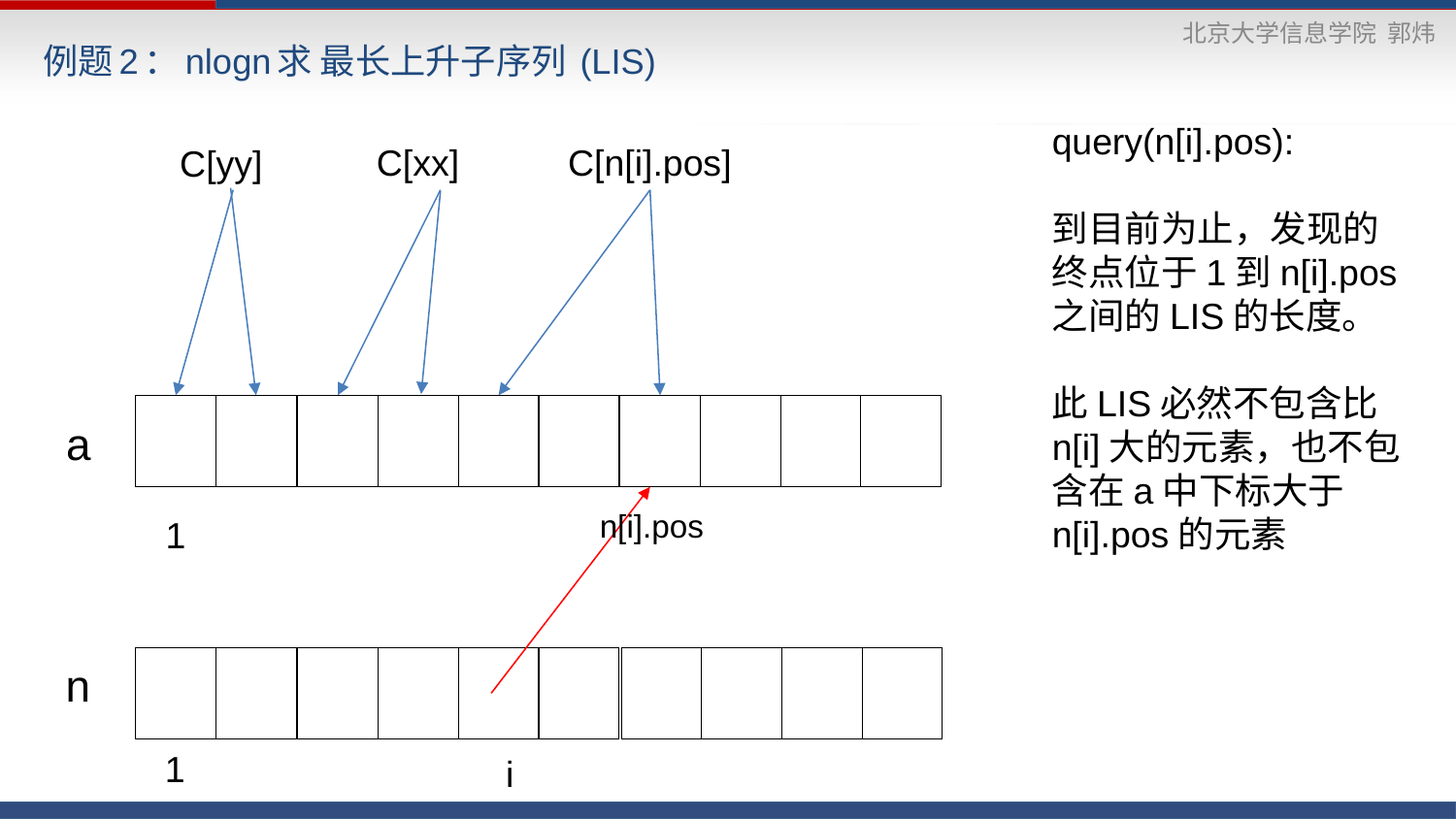

# 例题2：nlogn求 最长上升子序列 (LIS)
query(n[i].pos):

到目前为止，发现的终点位于1到n[i].pos之间的LIS的长度。

此LIS必然不包含比n[i]大的元素，也不包含在a中下标大于n[i].pos的元素
C[n[i].pos]
C[xx]
C[yy]

a
n[i].pos
1

n
1
i